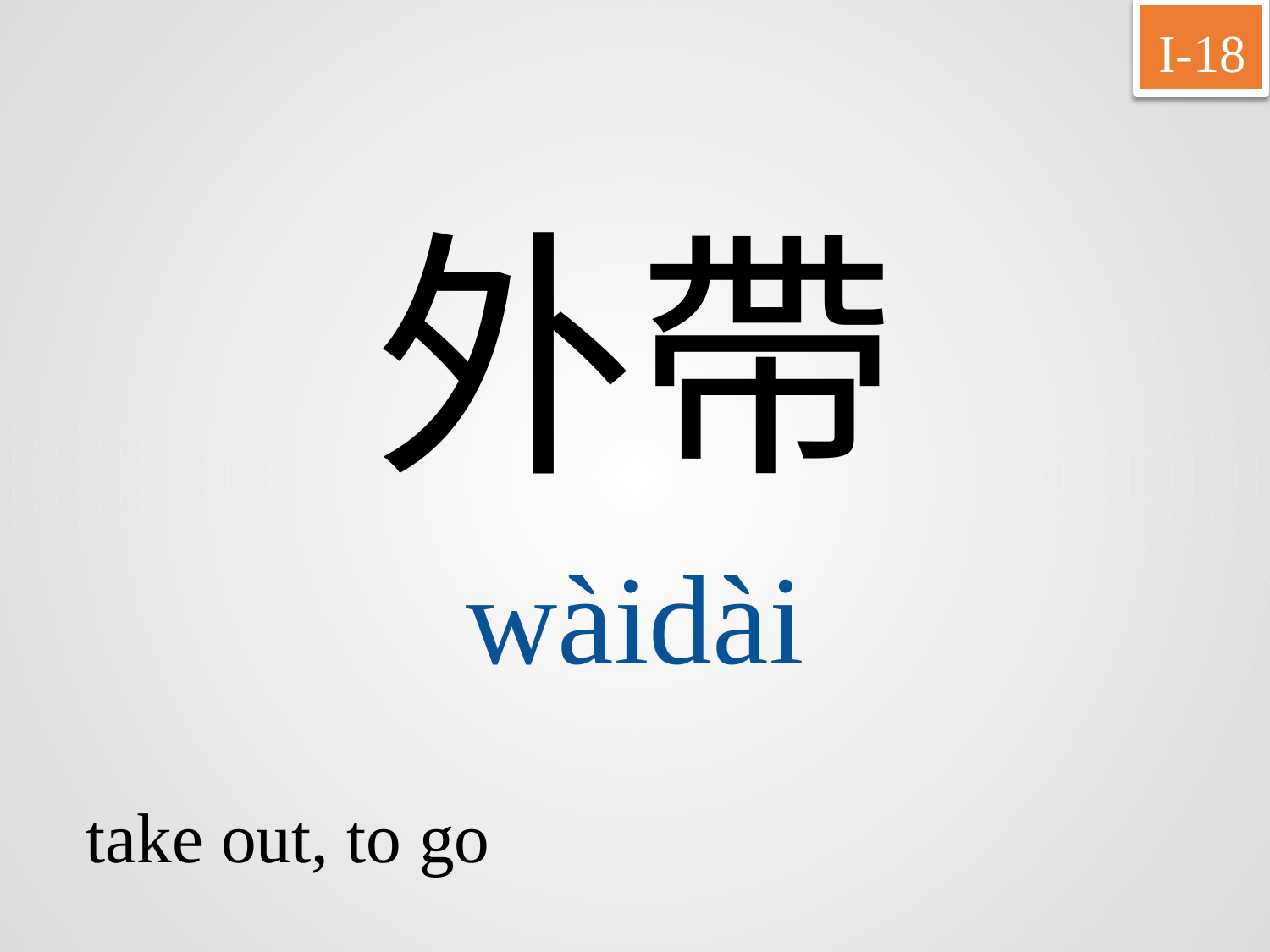

I-18

外帶
wàidài
take out, to go